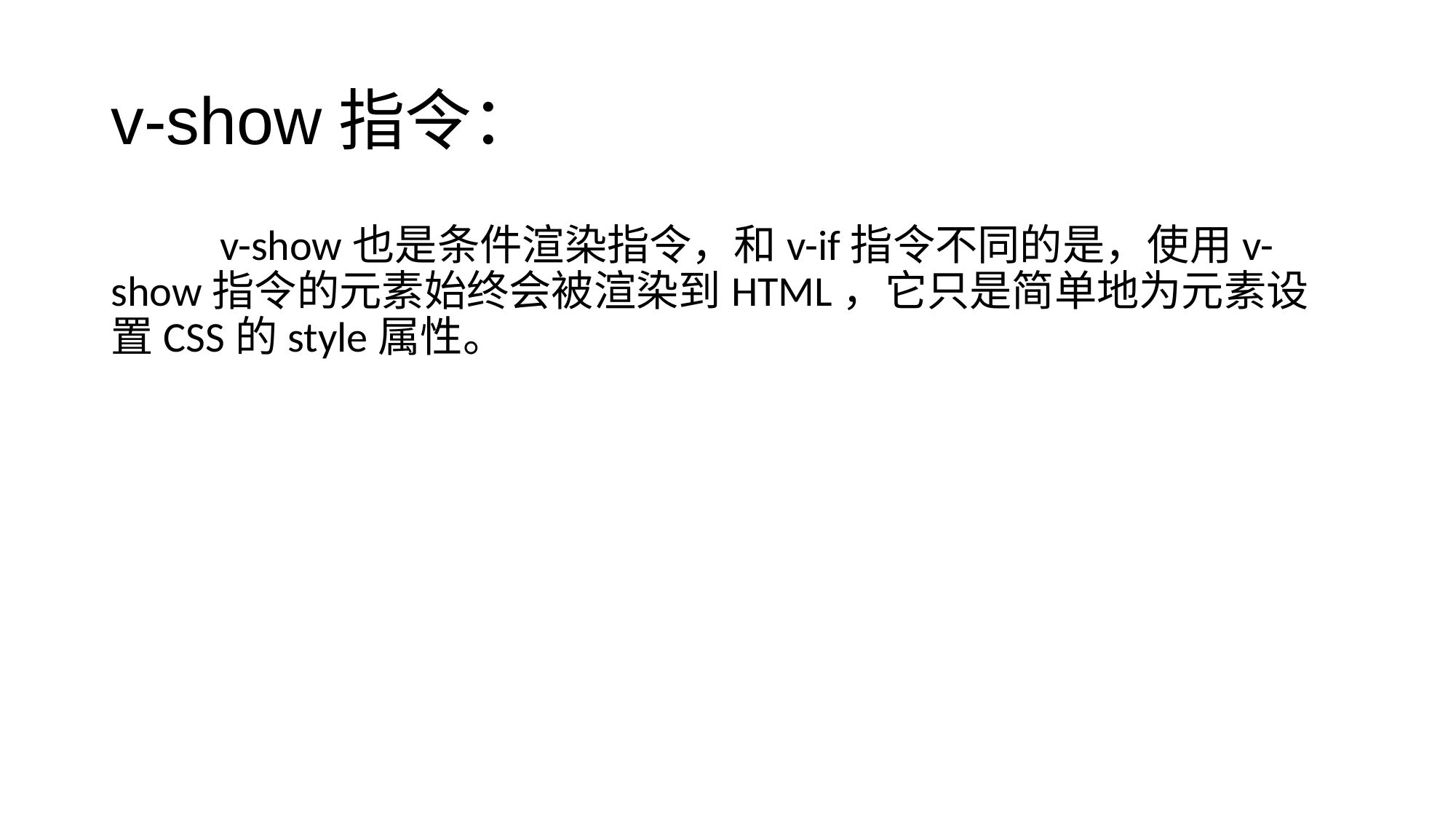

# v-show指令：
	v-show也是条件渲染指令，和v-if指令不同的是，使用v-show指令的元素始终会被渲染到HTML，它只是简单地为元素设置CSS的style属性。